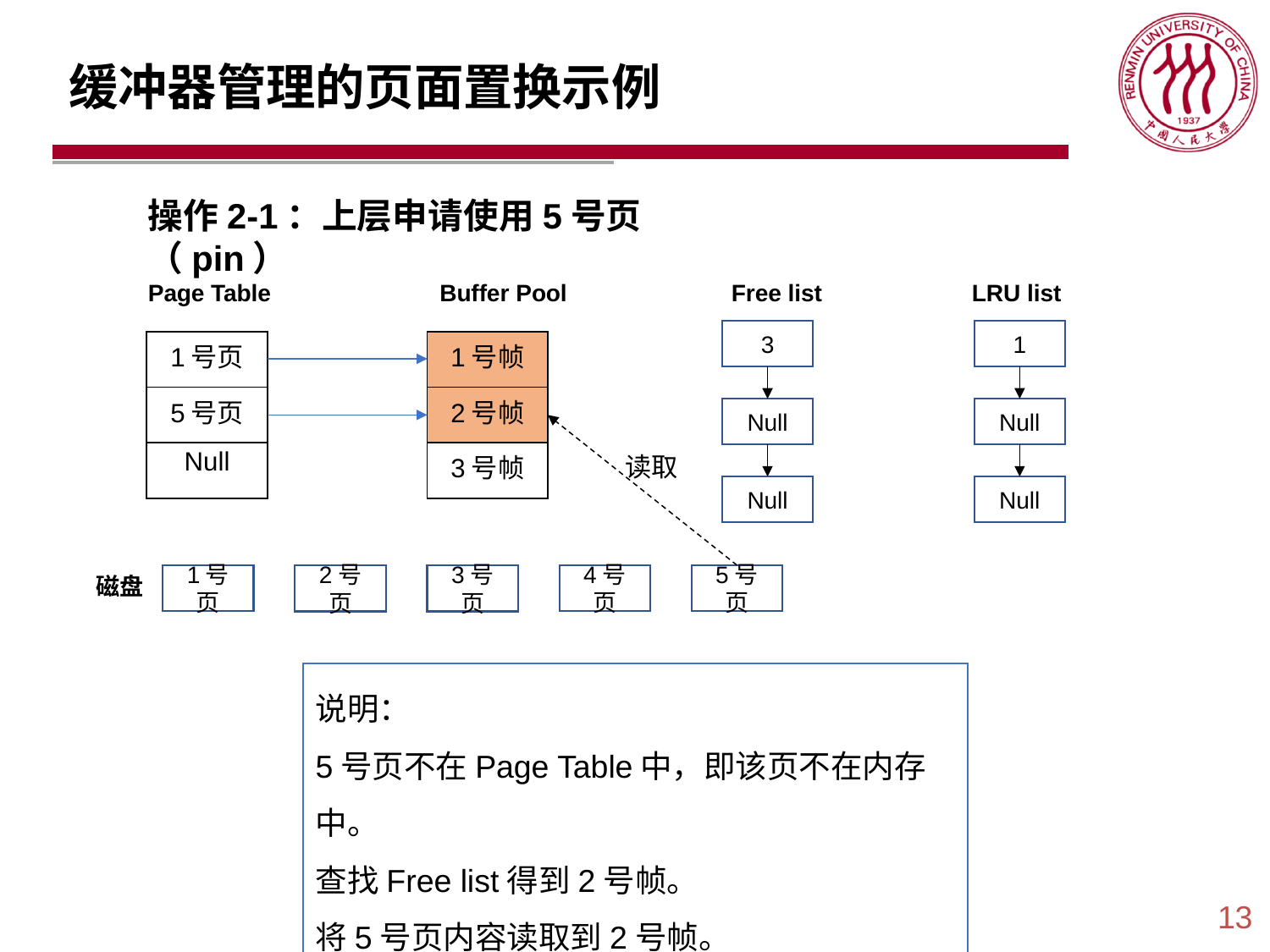

# 缓冲器管理的页面置换示例
操作2-1：上层申请使用5号页（pin）
LRU list
Page Table
Buffer Pool
Free list
3
1
| 1号页 |
| --- |
| 5号页 |
| Null |
| 1号帧 |
| --- |
| 2号帧 |
| 3号帧 |
Null
Null
读取
Null
Null
磁盘
5号页
4号页
1号页
3号页
2号页

说明：
5号页不在Page Table中，即该页不在内存中。
查找Free list得到2号帧。
将5号页内容读取到2号帧。